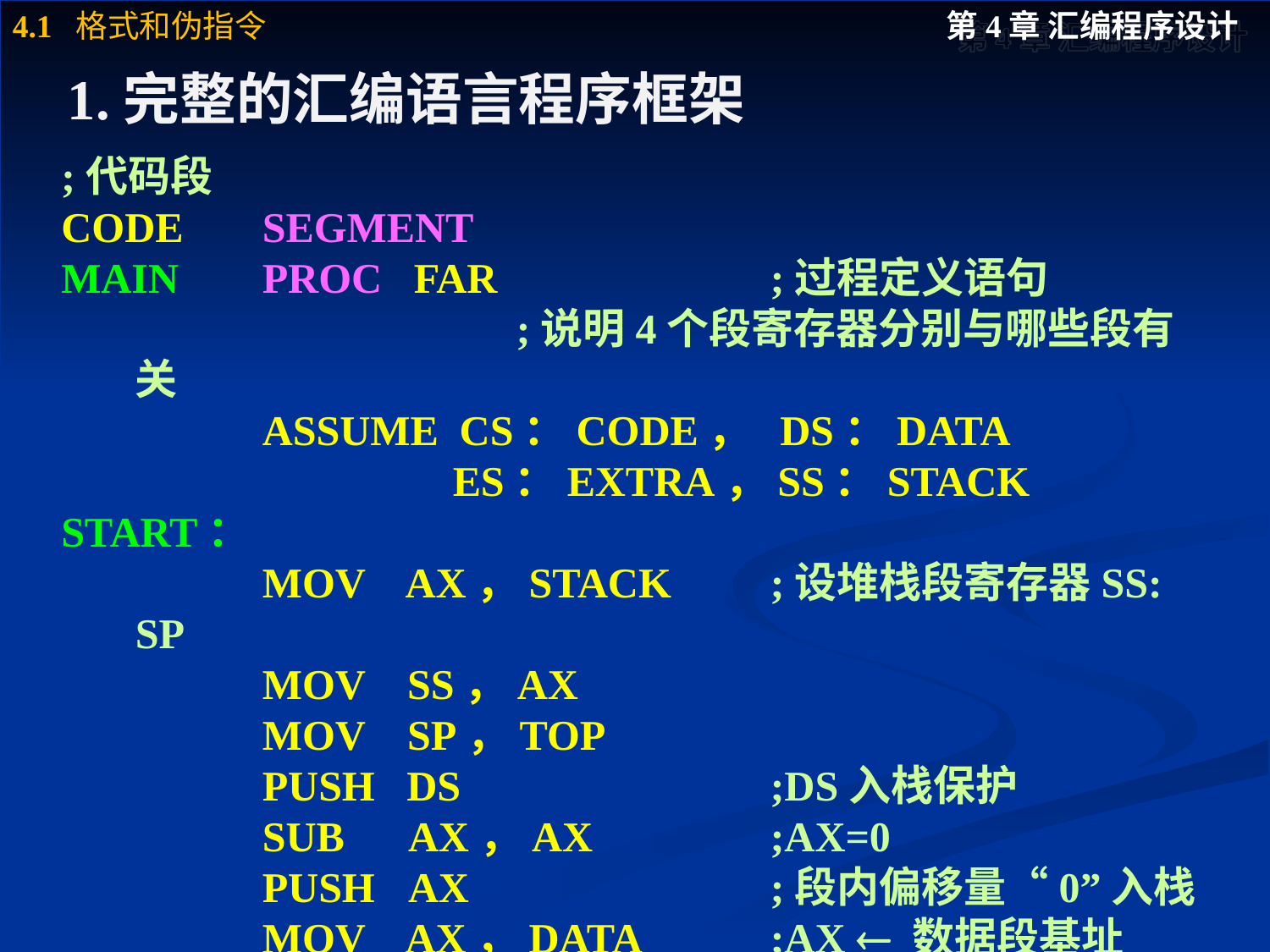

# 1.完整的汇编语言程序框架
;代码段
CODE	SEGMENT
MAIN	PROC   FAR			;过程定义语句
				;说明4个段寄存器分别与哪些段有关
		ASSUME  CS：CODE，  DS：DATA				      ES：EXTRA，SS：STACK
START：
		MOV    AX，STACK	;设堆栈段寄存器SS: SP
		MOV    SS，AX
		MOV    SP，TOP
		PUSH   DS			;DS入栈保护
		SUB  	  AX，AX		;AX=0
		PUSH	  AX			;段内偏移量“0”入栈
		MOV    AX，DATA		;AX ← 数据段基址DATA
		MOV    DS，AX		;DS ← 数据段基址DATA